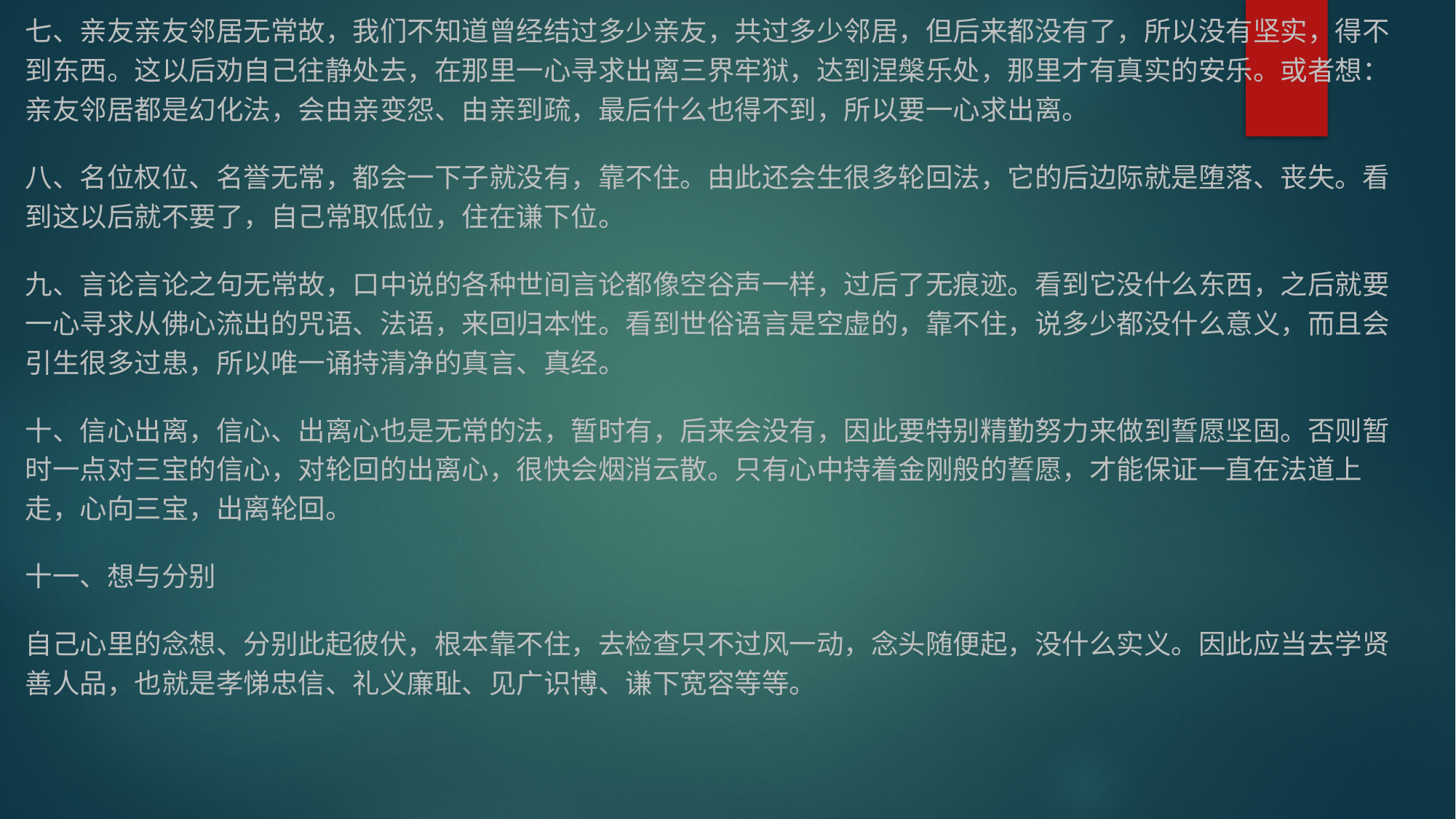

七、亲友亲友邻居无常故，我们不知道曾经结过多少亲友，共过多少邻居，但后来都没有了，所以没有坚实，得不到东西。这以后劝自己往静处去，在那里一心寻求出离三界牢狱，达到涅槃乐处，那里才有真实的安乐。或者想：亲友邻居都是幻化法，会由亲变怨、由亲到疏，最后什么也得不到，所以要一心求出离。
八、名位权位、名誉无常，都会一下子就没有，靠不住。由此还会生很多轮回法，它的后边际就是堕落、丧失。看到这以后就不要了，自己常取低位，住在谦下位。
九、言论言论之句无常故，口中说的各种世间言论都像空谷声一样，过后了无痕迹。看到它没什么东西，之后就要一心寻求从佛心流出的咒语、法语，来回归本性。看到世俗语言是空虚的，靠不住，说多少都没什么意义，而且会引生很多过患，所以唯一诵持清净的真言、真经。
十、信心出离，信心、出离心也是无常的法，暂时有，后来会没有，因此要特别精勤努力来做到誓愿坚固。否则暂时一点对三宝的信心，对轮回的出离心，很快会烟消云散。只有心中持着金刚般的誓愿，才能保证一直在法道上走，心向三宝，出离轮回。
十一、想与分别
自己心里的念想、分别此起彼伏，根本靠不住，去检查只不过风一动，念头随便起，没什么实义。因此应当去学贤善人品，也就是孝悌忠信、礼义廉耻、见广识博、谦下宽容等等。